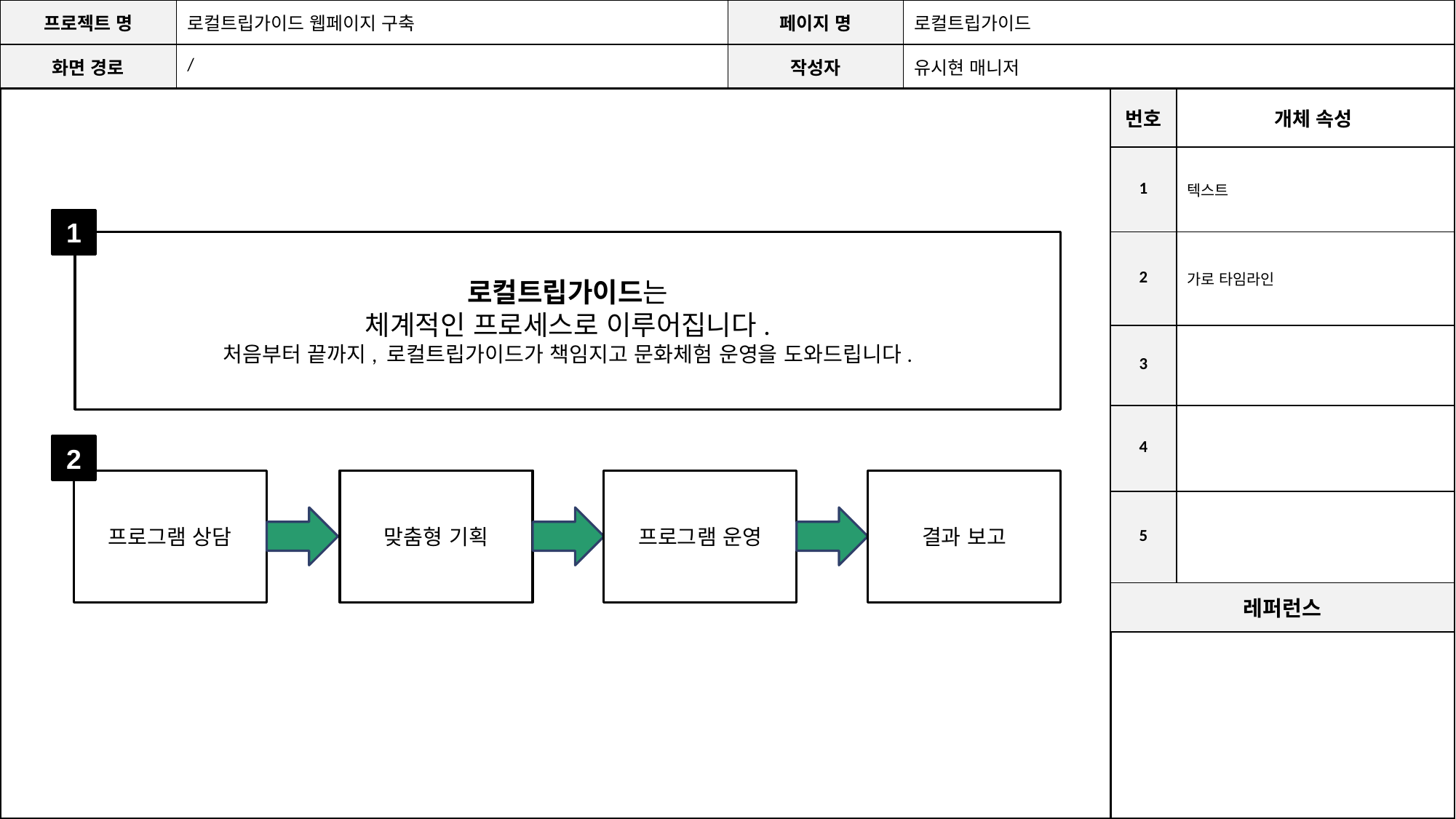

| 프로젝트 명 | 로컬트립가이드 웹페이지 구축 | 페이지 명 | 로컬트립가이드 |
| --- | --- | --- | --- |
| 화면 경로 | / | 작성자 | 유시현 매니저 |
| 번호 | 개체 속성 |
| --- | --- |
| 1 | 텍스트 |
| 2 | 가로 타임라인 |
| 3 |  |
| 4 |  |
| 5 |  |
| 레퍼런스 |  |
|  |  |

1
로컬트립가이드는
체계적인 프로세스로 이루어집니다.
처음부터 끝까지, 로컬트립가이드가 책임지고 문화체험 운영을 도와드립니다.
2
프로그램 상담
맞춤형 기획
프로그램 운영
결과 보고